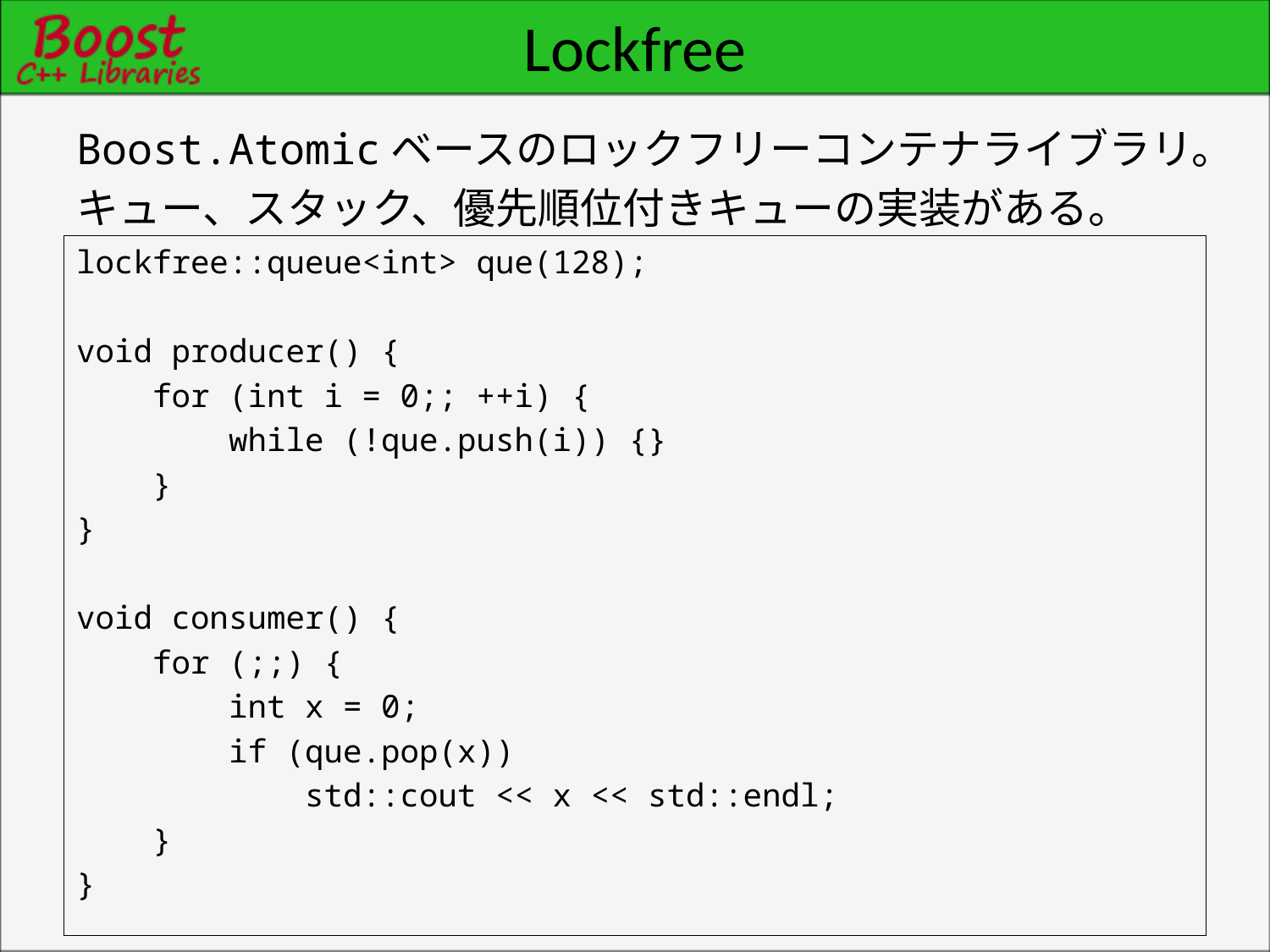

# Lockfree
Boost.Atomicベースのロックフリーコンテナライブラリ。
キュー、スタック、優先順位付きキューの実装がある。
lockfree::queue<int> que(128);

void producer() {
    for (int i = 0;; ++i) {
        while (!que.push(i)) {}
    }
}

void consumer() {
    for (;;) {
        int x = 0;
        if (que.pop(x))
            std::cout << x << std::endl;
    }
}